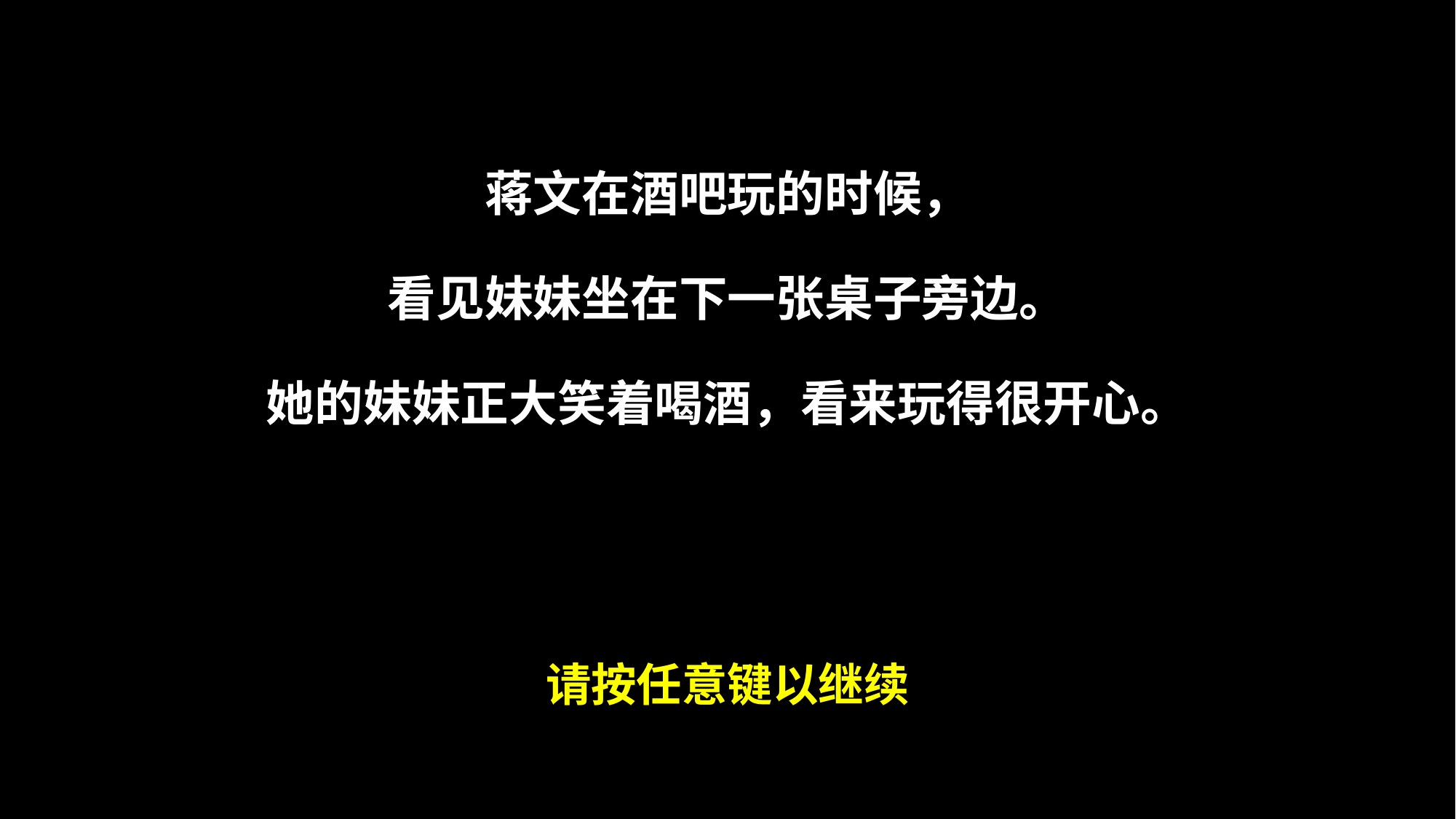

# 蒋文在酒吧玩的时候， 看见妹妹坐在下一张桌子旁边。 她的妹妹正大笑着喝酒，看来玩得很开心。
请按任意键以继续